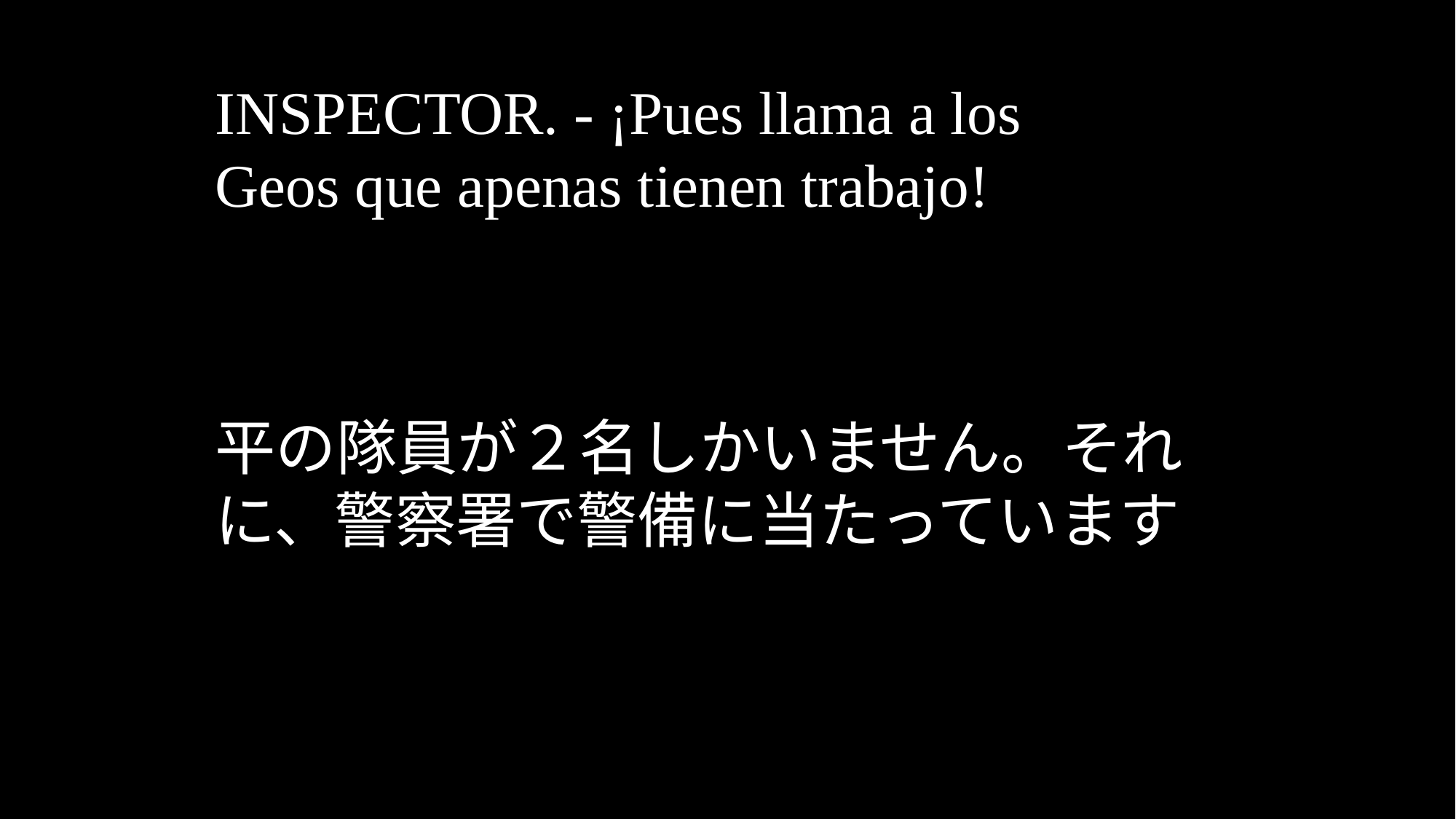

INSPECTOR. - ¡Pues llama a los Geos que apenas tienen trabajo!

平の隊員が２名しかいません。それに、警察署で警備に当たっています